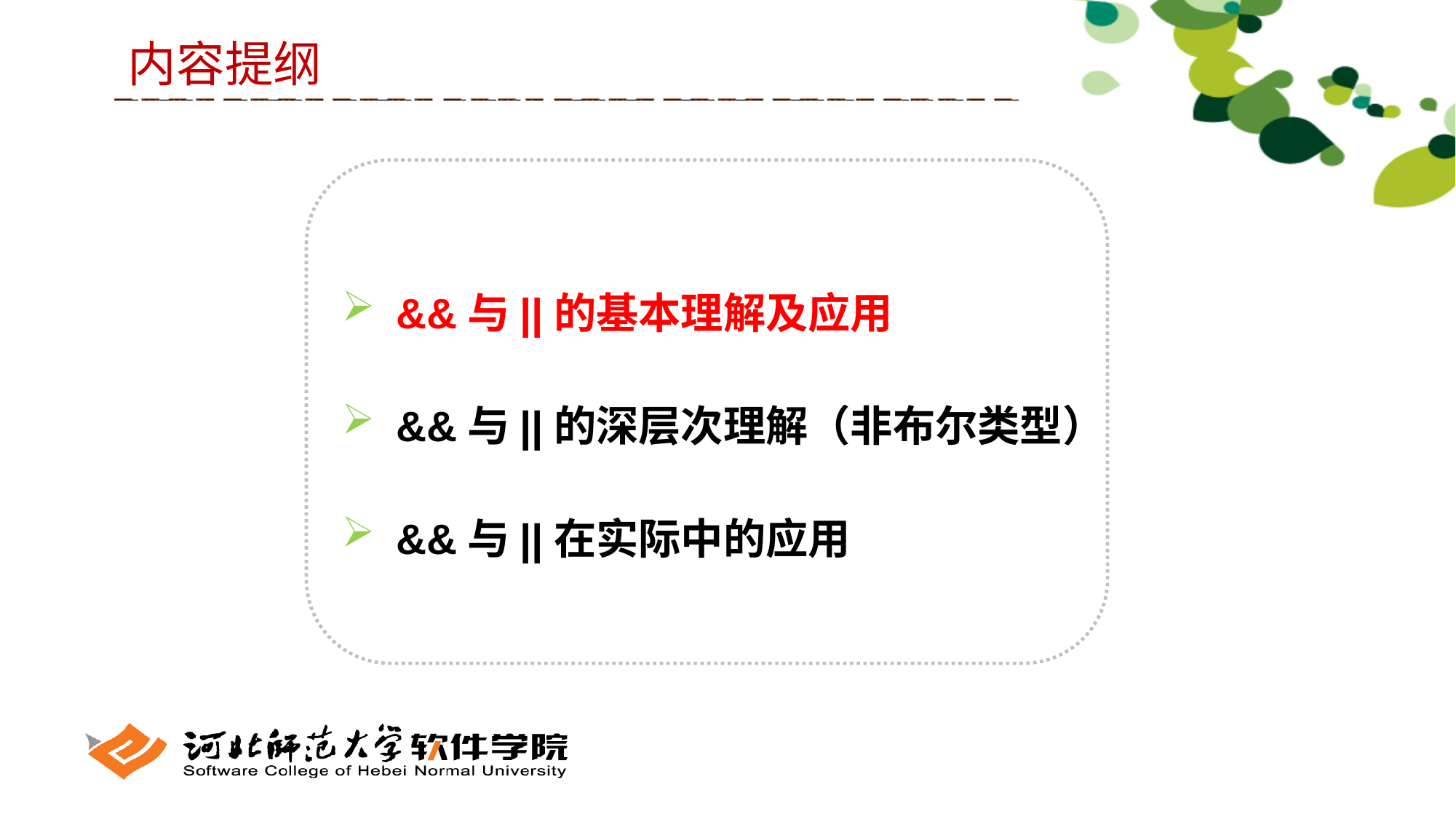

内容提纲
&&与||的基本理解及应用
&&与||的深层次理解（非布尔类型）
&&与||在实际中的应用